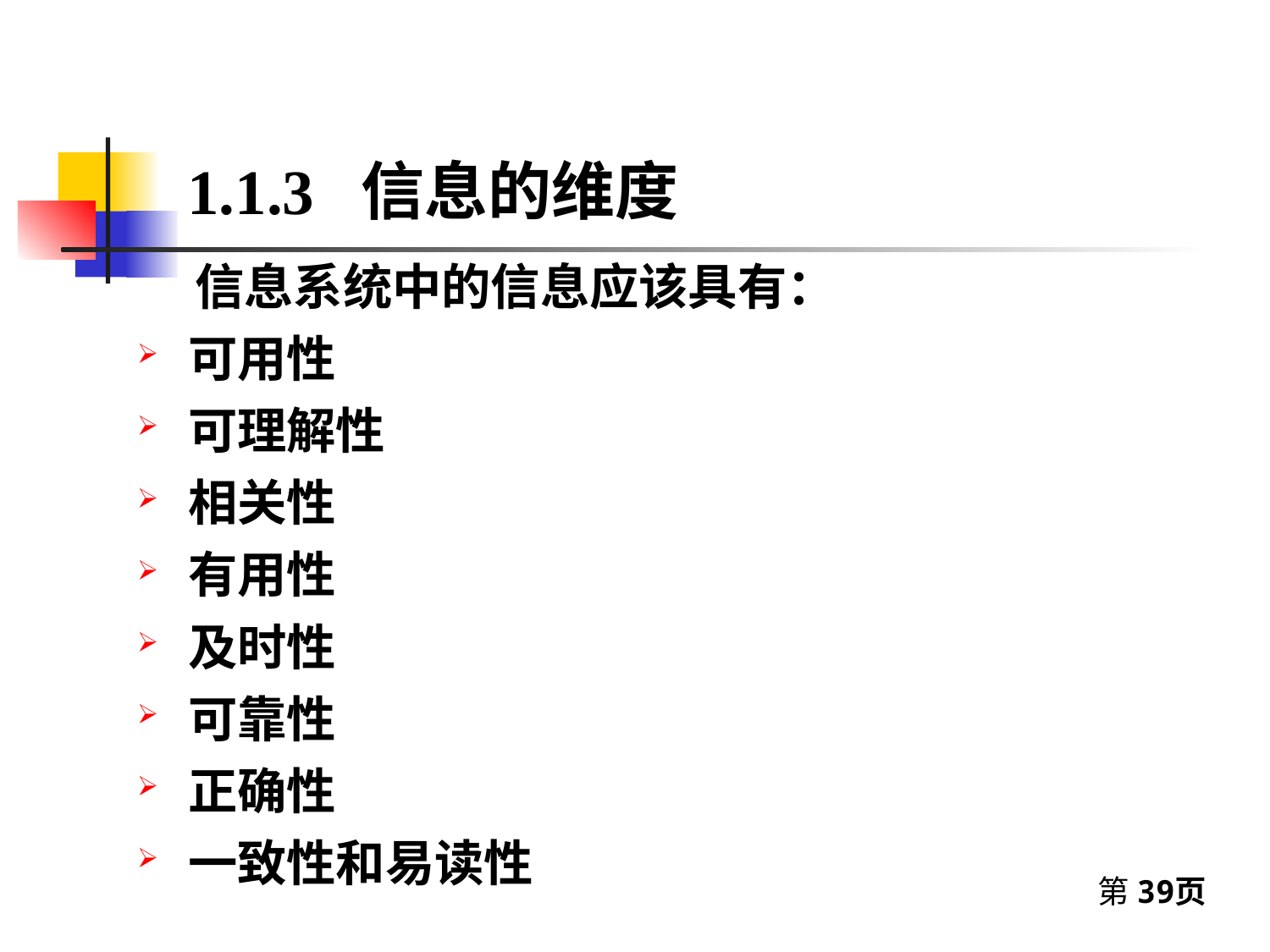

1.1.3  信息的维度
     信息系统中的信息应该具有：
可用性
可理解性
相关性
有用性
及时性
可靠性
正确性
一致性和易读性